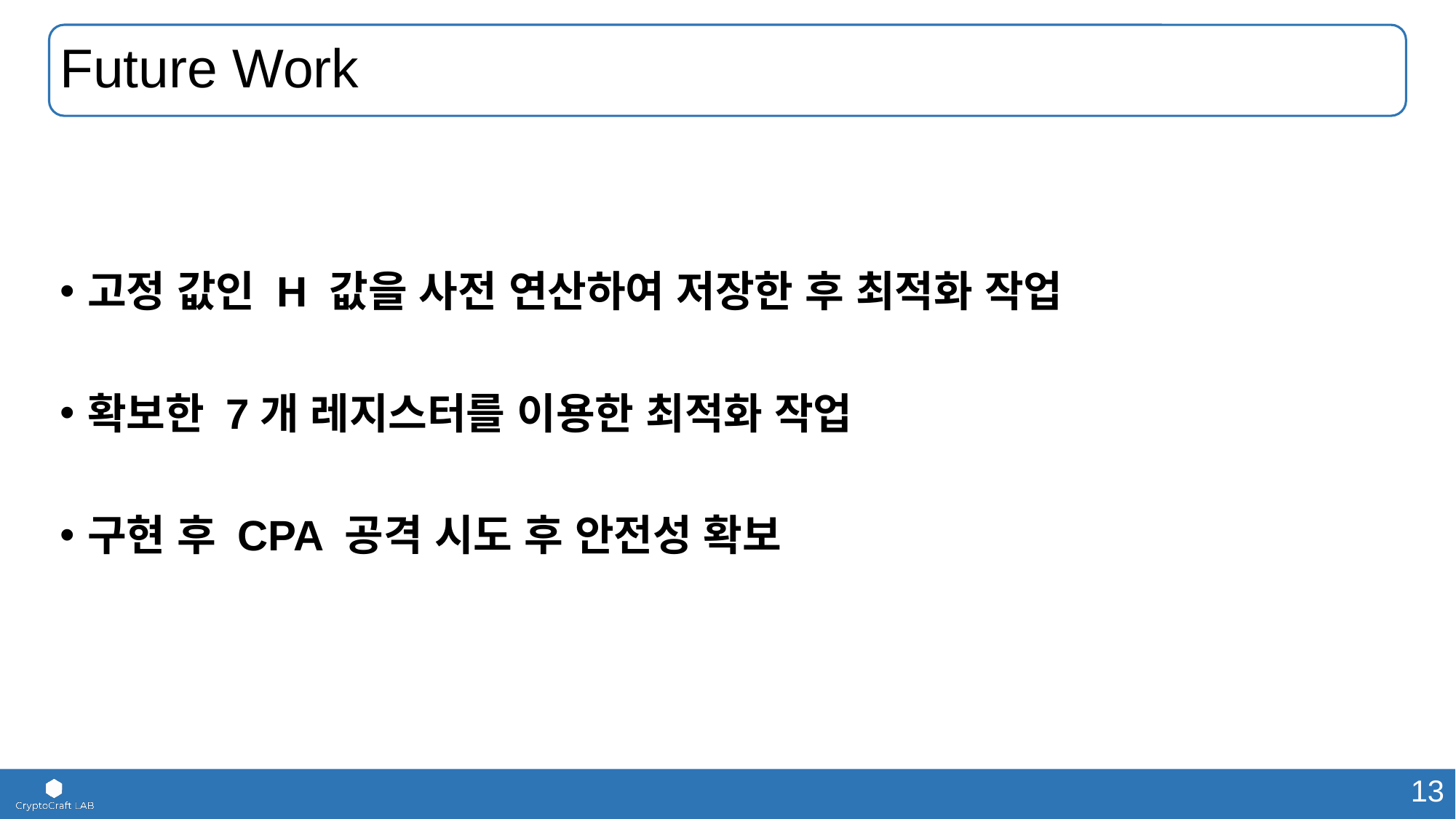

# Future Work

고정 값인 H 값을 사전 연산하여 저장한 후 최적화 작업

확보한 7개 레지스터를 이용한 최적화 작업

구현 후 CPA 공격 시도 후 안전성 확보